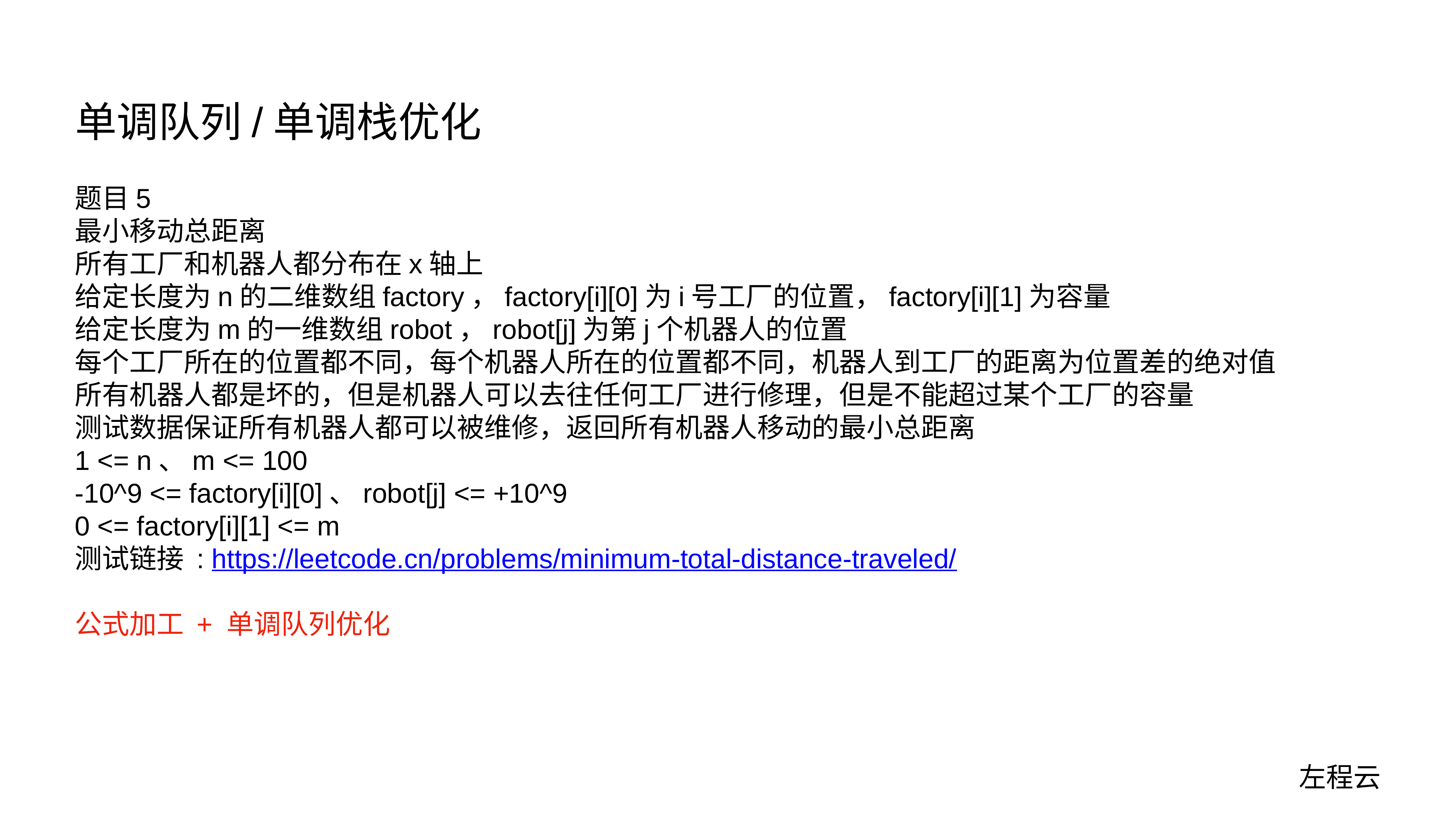

# 单调队列/单调栈优化
题目5
最小移动总距离
所有工厂和机器人都分布在x轴上
给定长度为n的二维数组factory，factory[i][0]为i号工厂的位置，factory[i][1]为容量
给定长度为m的一维数组robot，robot[j]为第j个机器人的位置
每个工厂所在的位置都不同，每个机器人所在的位置都不同，机器人到工厂的距离为位置差的绝对值
所有机器人都是坏的，但是机器人可以去往任何工厂进行修理，但是不能超过某个工厂的容量
测试数据保证所有机器人都可以被维修，返回所有机器人移动的最小总距离
1 <= n、m <= 100
-10^9 <= factory[i][0]、robot[j] <= +10^9
0 <= factory[i][1] <= m
测试链接 : https://leetcode.cn/problems/minimum-total-distance-traveled/

公式加工 + 单调队列优化
左程云